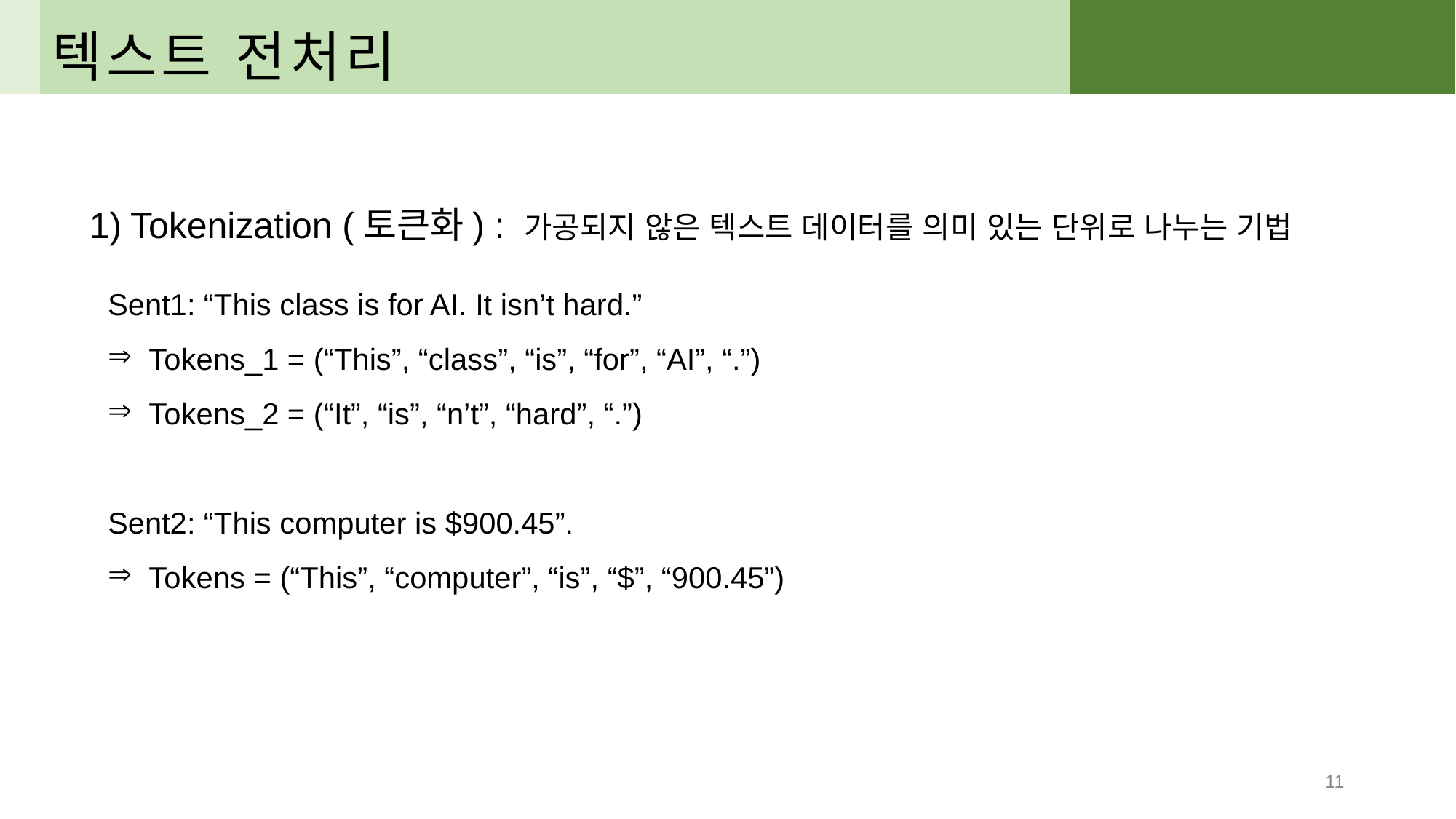

텍스트 전처리

Tokenization (토큰화) : 가공되지 않은 텍스트 데이터를 의미 있는 단위로 나누는 기법
Sent1: “This class is for AI. It isn’t hard.”
Tokens_1 = (“This”, “class”, “is”, “for”, “AI”, “.”)
Tokens_2 = (“It”, “is”, “n’t”, “hard”, “.”)

Sent2: “This computer is $900.45”.
Tokens = (“This”, “computer”, “is”, “$”, “900.45”)
11